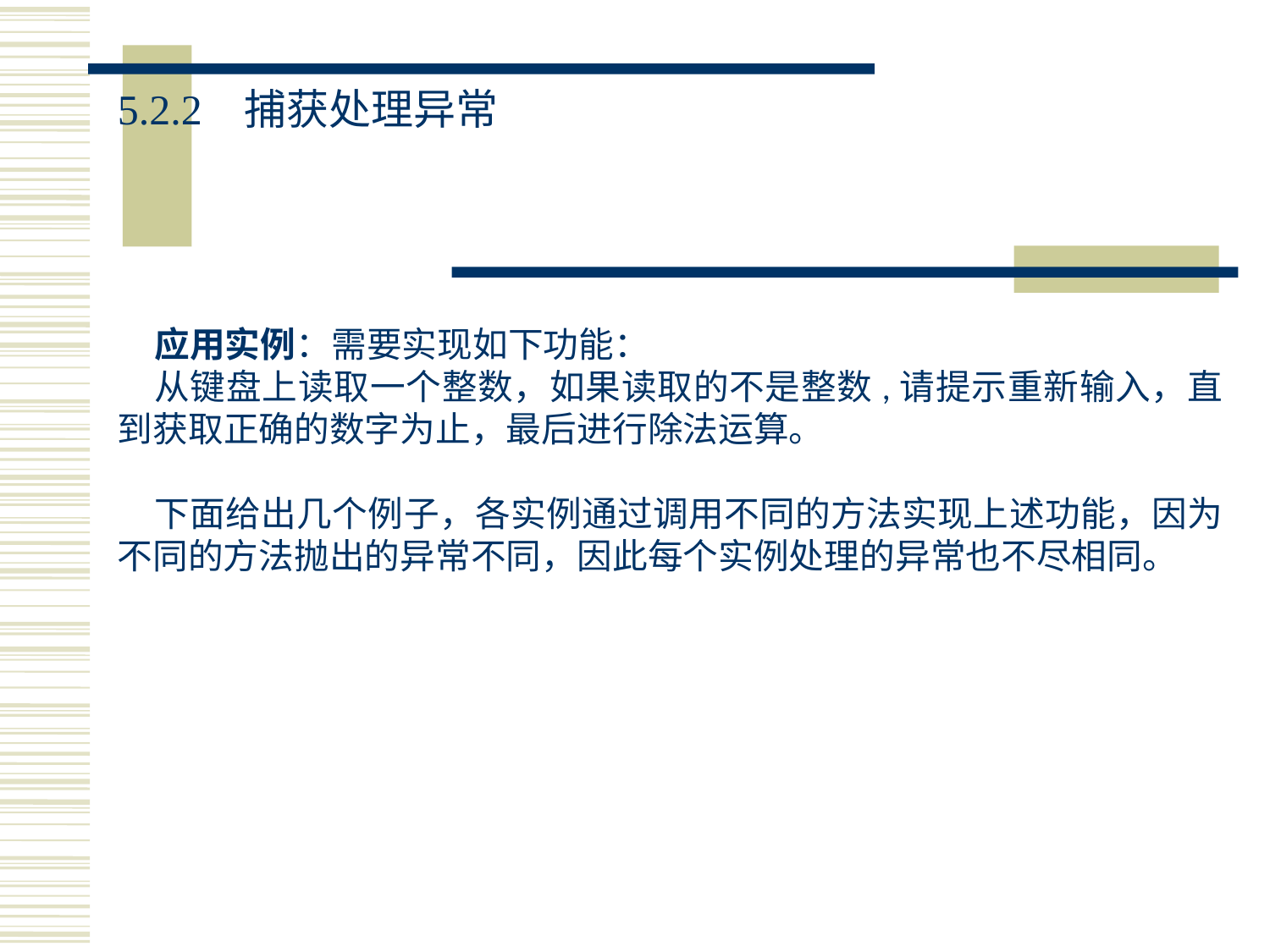

5.2.2	捕获处理异常
应用实例：需要实现如下功能：
从键盘上读取一个整数，如果读取的不是整数,请提示重新输入，直到获取正确的数字为止，最后进行除法运算。

下面给出几个例子，各实例通过调用不同的方法实现上述功能，因为不同的方法抛出的异常不同，因此每个实例处理的异常也不尽相同。